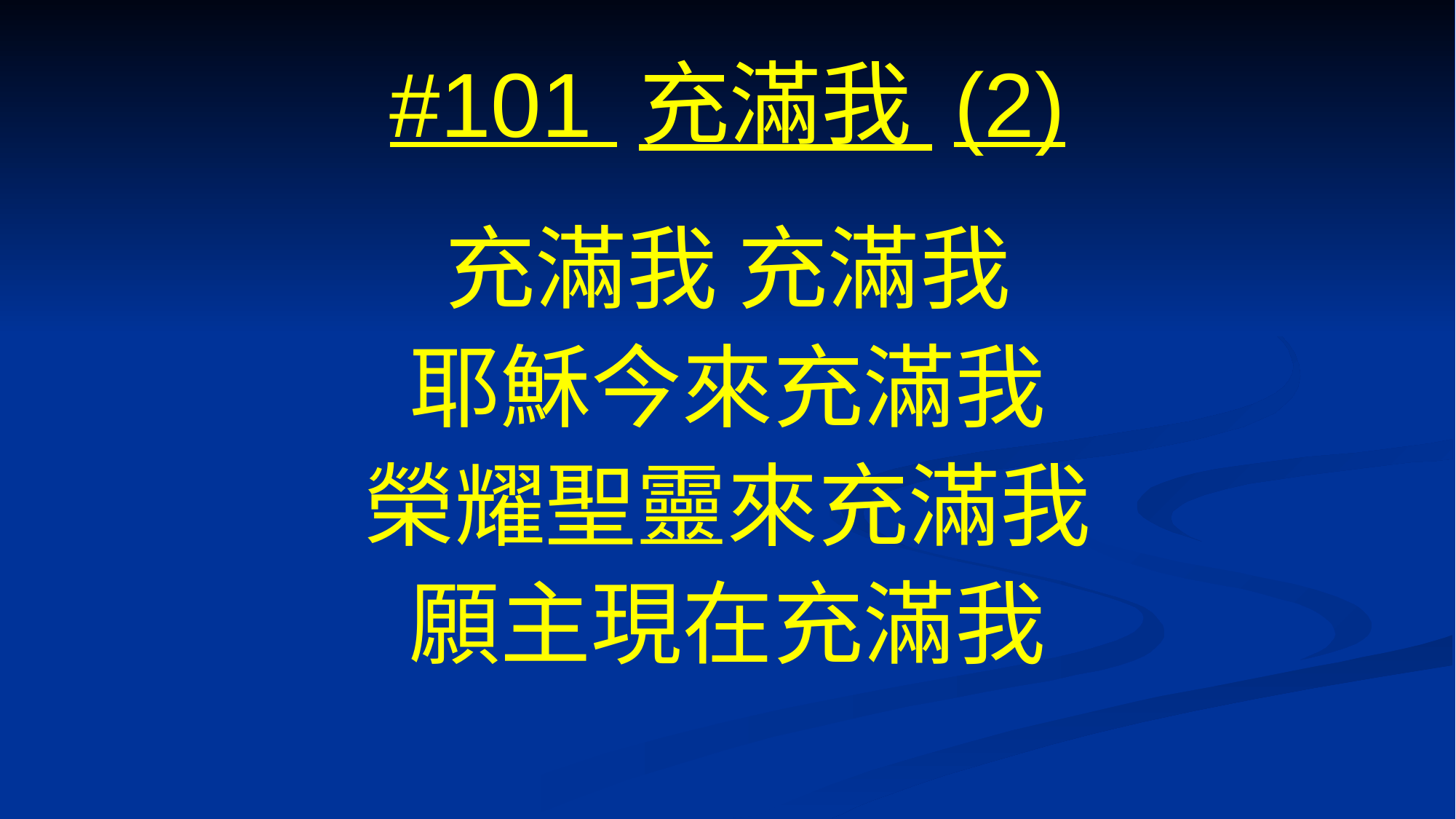

# #101 充滿我 (2)
充滿我 充滿我
耶穌今來充滿我
榮耀聖靈來充滿我
願主現在充滿我